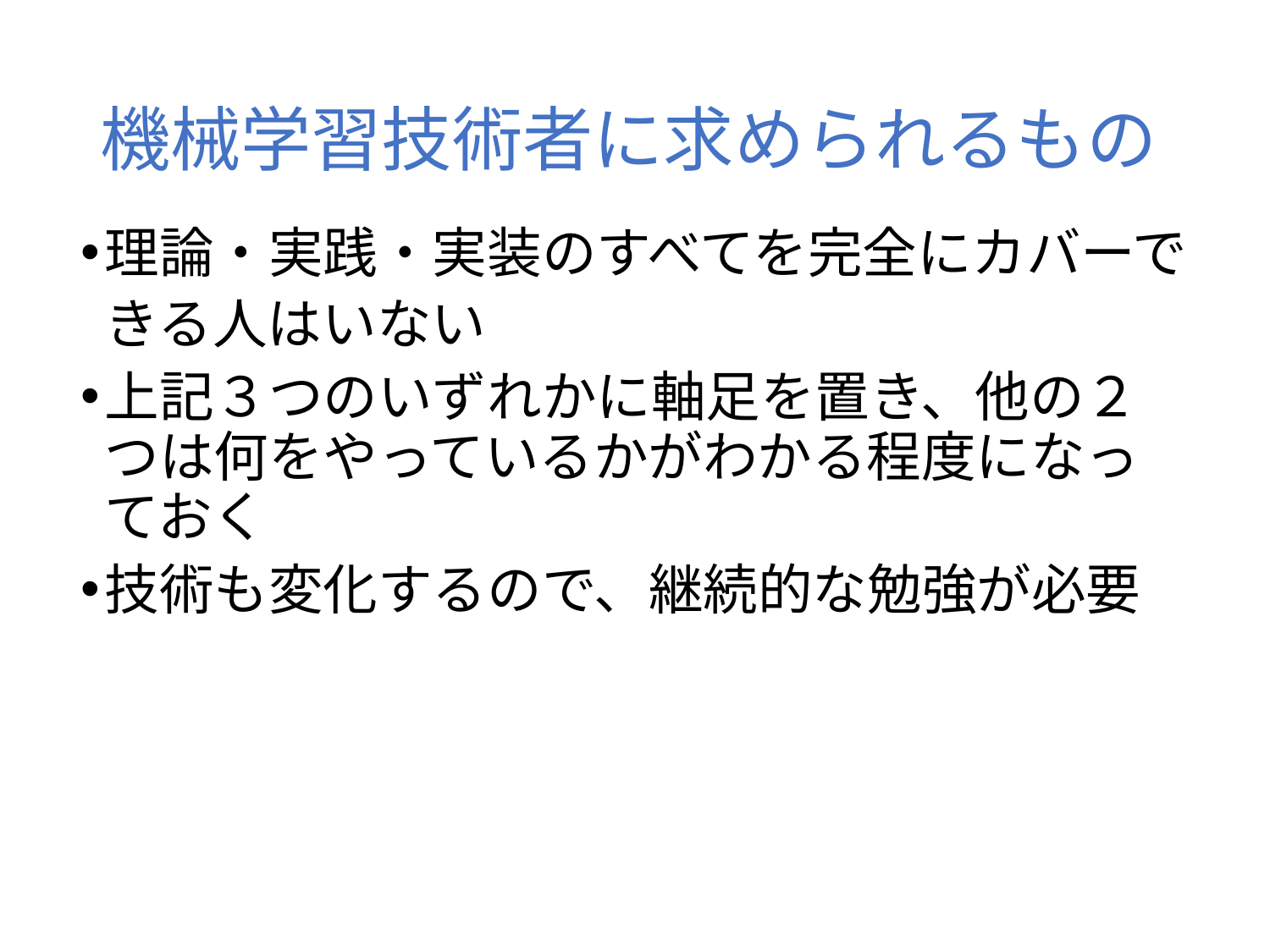

# 機械学習技術者に求められるもの
理論・実践・実装のすべてを完全にカバーできる人はいない
上記３つのいずれかに軸足を置き、他の２つは何をやっているかがわかる程度になっておく
技術も変化するので、継続的な勉強が必要